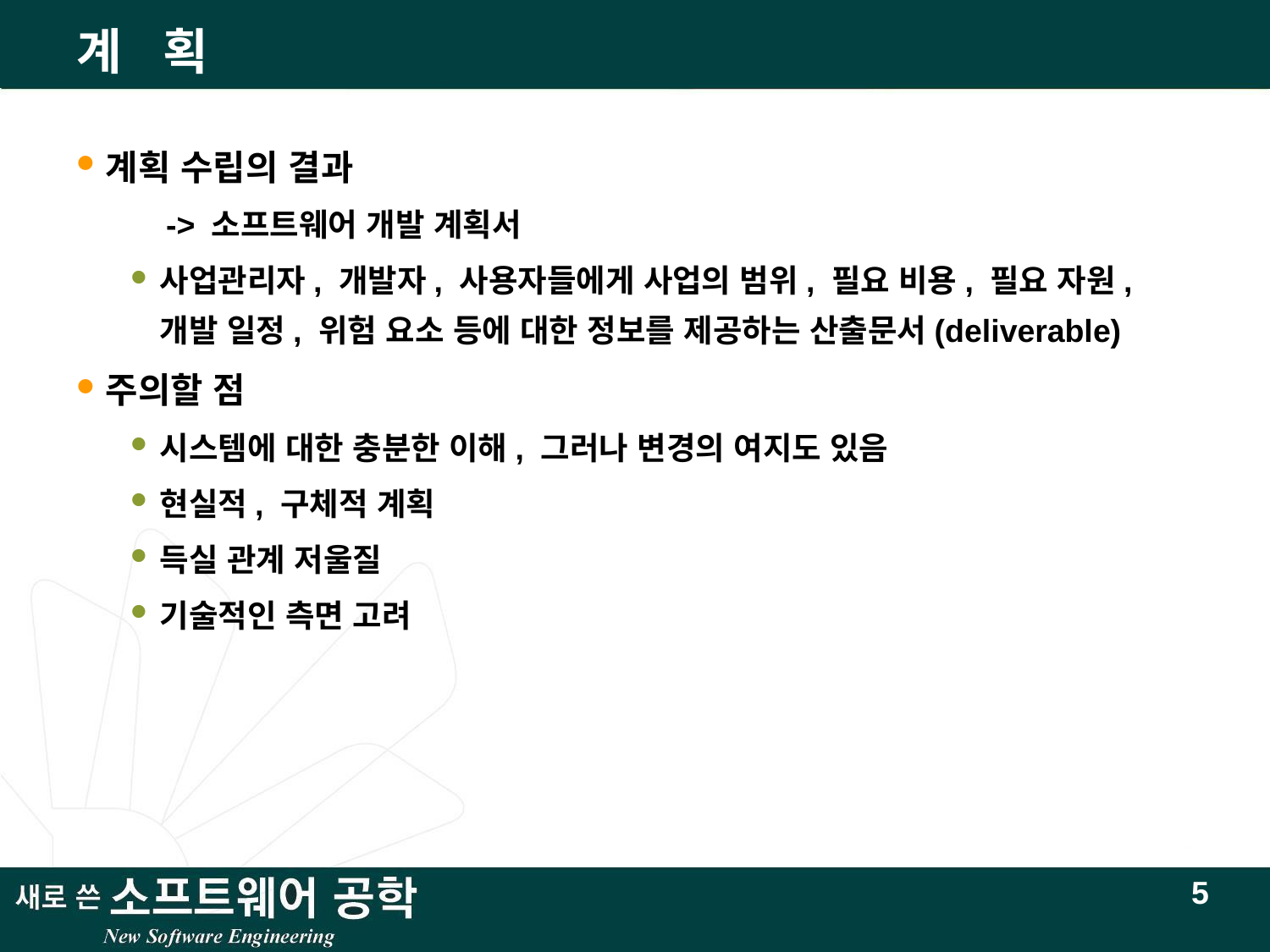

# 계   획
계획 수립의 결과
    -> 소프트웨어 개발 계획서
사업관리자, 개발자, 사용자들에게 사업의 범위, 필요 비용, 필요 자원, 개발 일정, 위험 요소 등에 대한 정보를 제공하는 산출문서(deliverable)
주의할 점
시스템에 대한 충분한 이해, 그러나 변경의 여지도 있음
현실적, 구체적 계획
득실 관계 저울질
기술적인 측면 고려
5